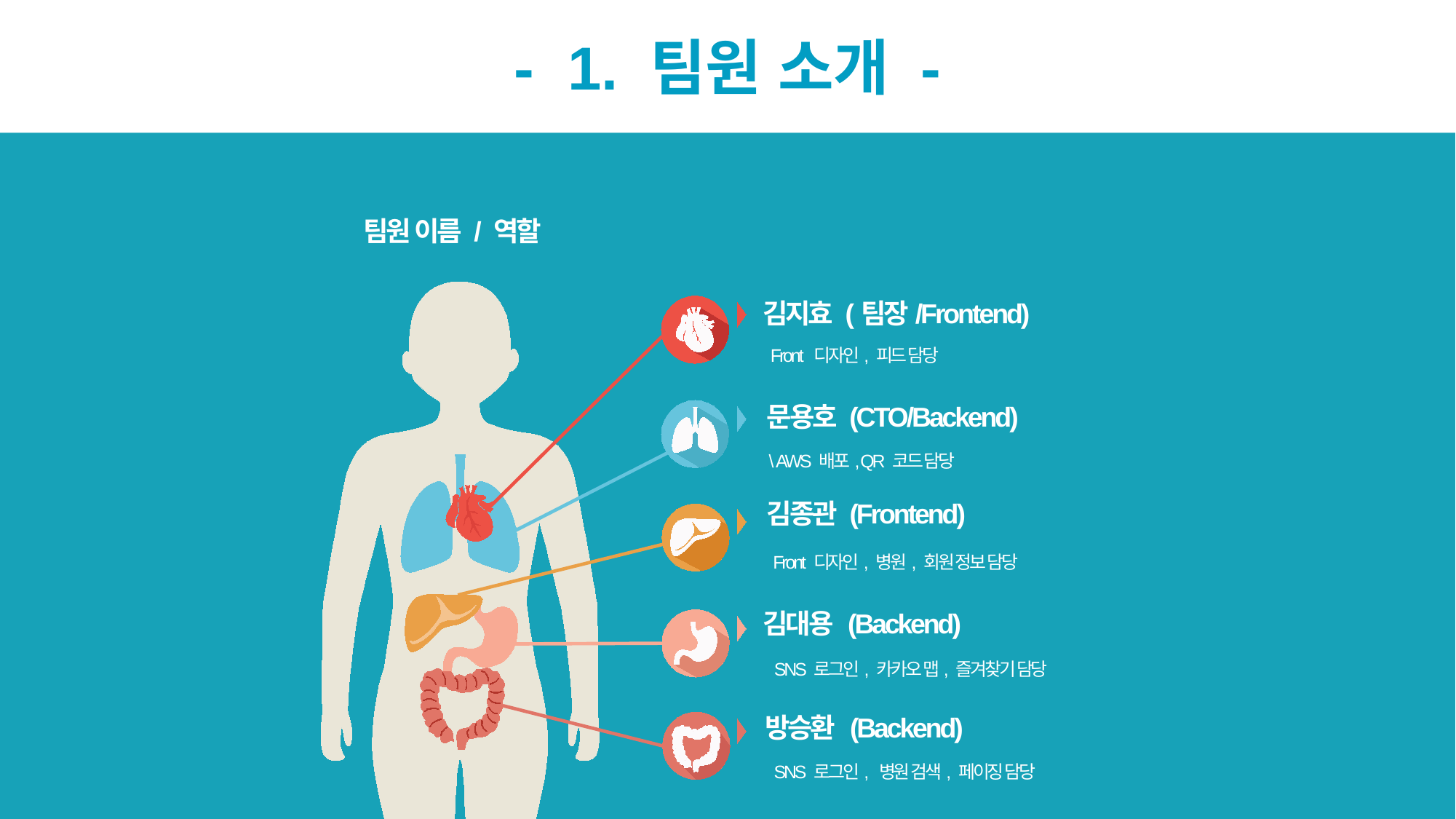

-  1. 팀원 소개 -
팀원 이름 / 역할

김지효 (팀장/Frontend)

Front  디자인, 피드 담당
문용호 (CTO/Backend)

\ AWS 배포, QR 코드 담당

김종관 (Frontend)

Front 디자인, 병원, 회원 정보 담당

김대용 (Backend)

SNS 로그인, 카카오 맵, 즐겨찾기 담당

방승환 (Backend)

SNS 로그인,  병원 검색, 페이징 담당